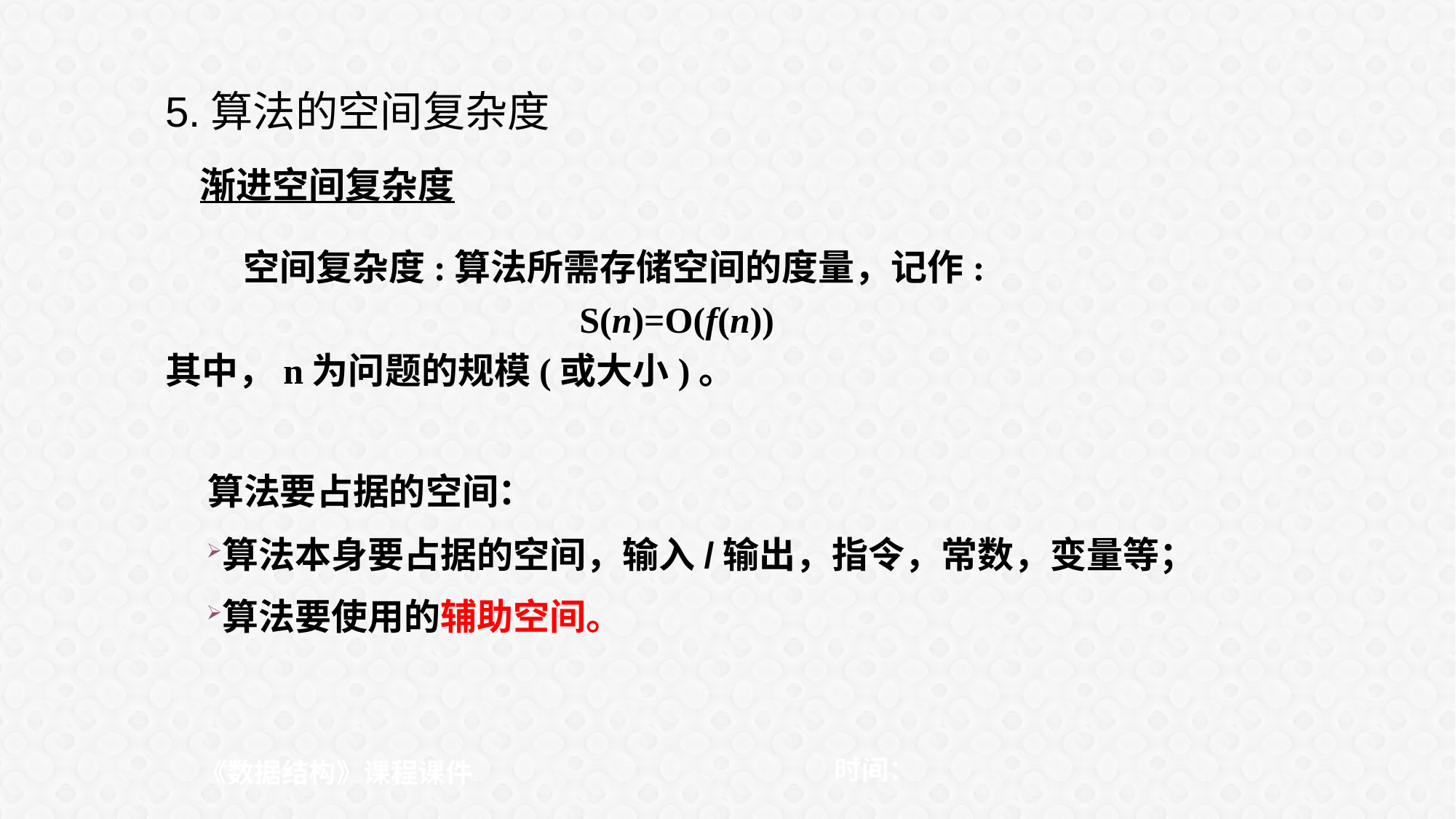

5.算法的空间复杂度
渐进空间复杂度
       空间复杂度:算法所需存储空间的度量，记作:
 S(n)=O(f(n))
其中，n为问题的规模(或大小)。
     算法要占据的空间：
算法本身要占据的空间，输入/输出，指令，常数，变量等；
算法要使用的辅助空间。
时间：
《数据结构》课程课件